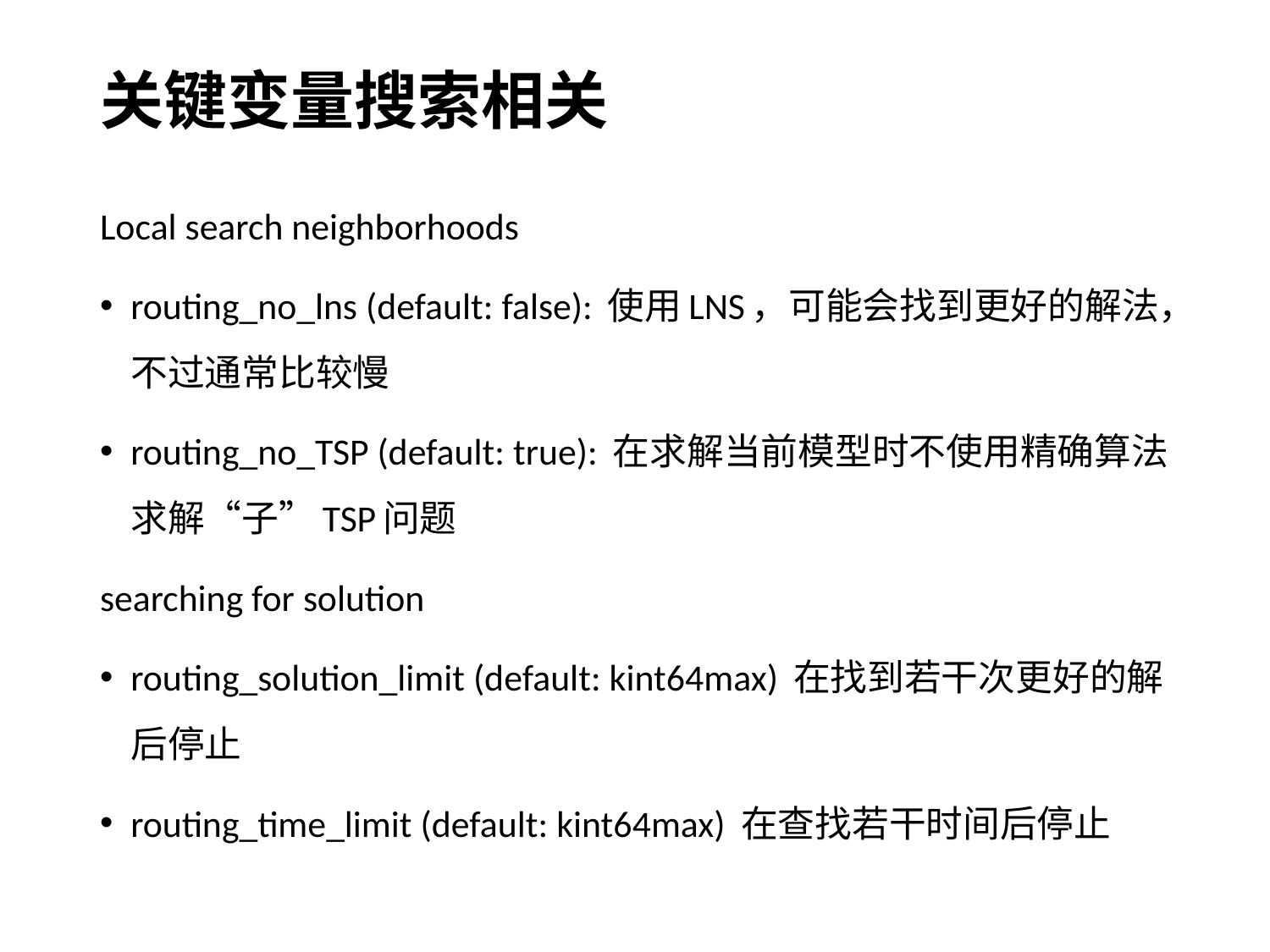

# 关键变量搜索相关
Local search neighborhoods
routing_no_lns (default: false): 使用LNS，可能会找到更好的解法，不过通常比较慢
routing_no_TSP (default: true): 在求解当前模型时不使用精确算法求解“子”TSP问题
searching for solution
routing_solution_limit (default: kint64max) 在找到若干次更好的解后停止
routing_time_limit (default: kint64max) 在查找若干时间后停止